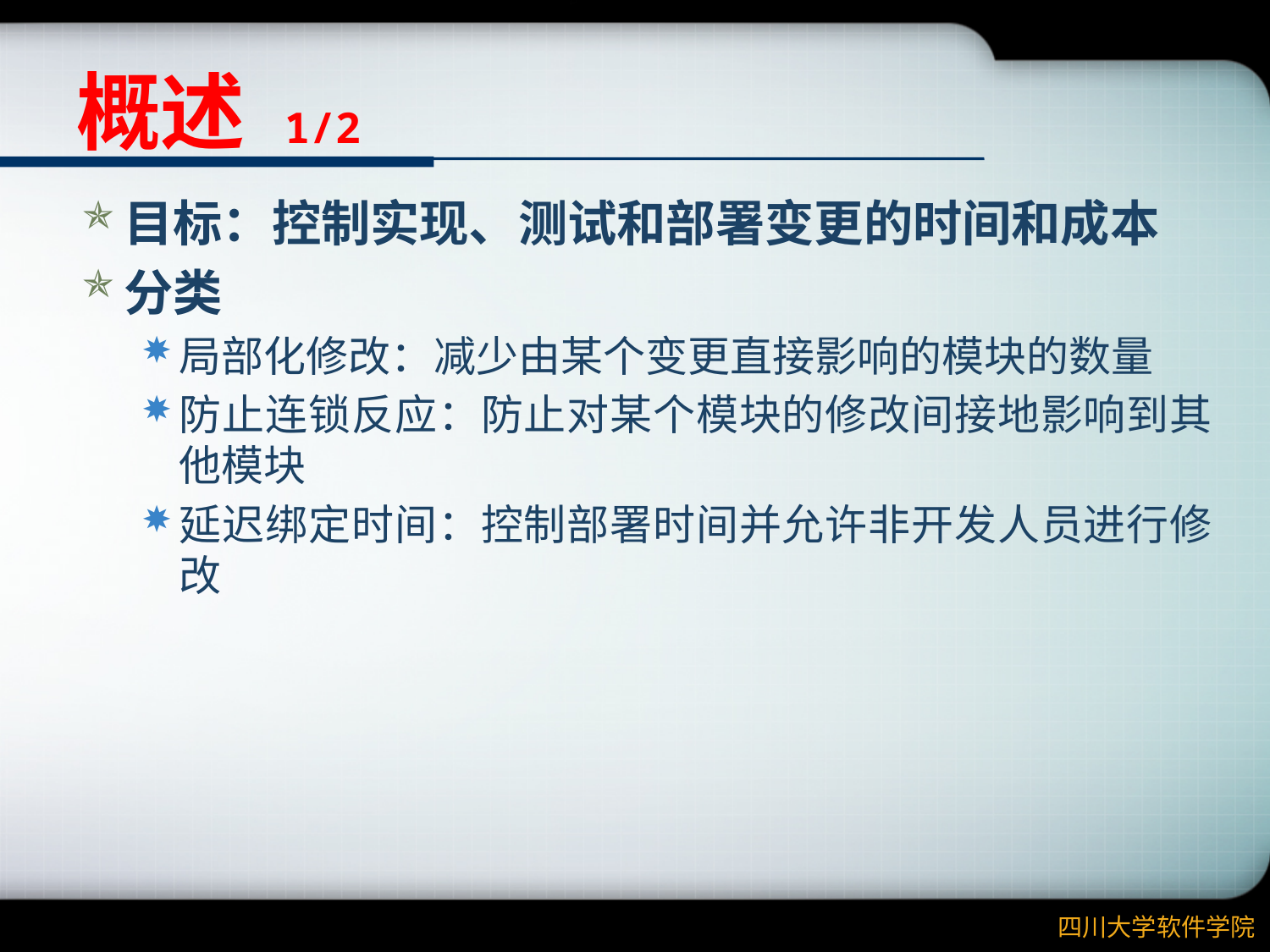

# 概述 1/2
目标：控制实现、测试和部署变更的时间和成本
分类
局部化修改：减少由某个变更直接影响的模块的数量
防止连锁反应：防止对某个模块的修改间接地影响到其他模块
延迟绑定时间：控制部署时间并允许非开发人员进行修改